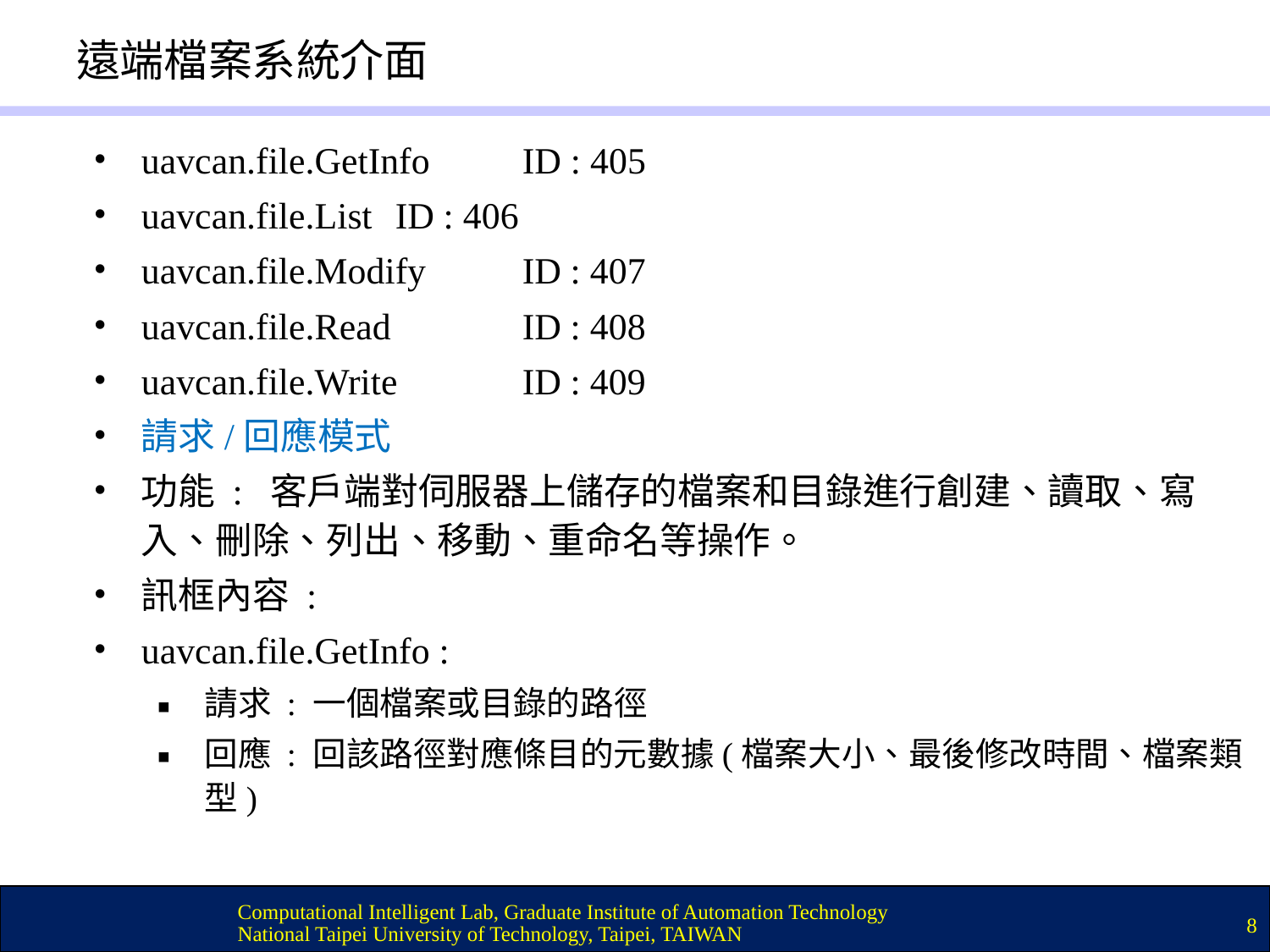

# 遠端檔案系統介面
uavcan.file.GetInfo 	ID : 405
uavcan.file.List 	ID : 406
uavcan.file.Modify 	ID : 407
uavcan.file.Read 	ID : 408
uavcan.file.Write	ID : 409
請求/回應模式
功能 :  客戶端對伺服器上儲存的檔案和目錄進行創建、讀取、寫入、刪除、列出、移動、重命名等操作。
訊框內容 :
uavcan.file.GetInfo :
請求 : 一個檔案或目錄的路徑
回應 : 回該路徑對應條目的元數據(檔案大小、最後修改時間、檔案類型)